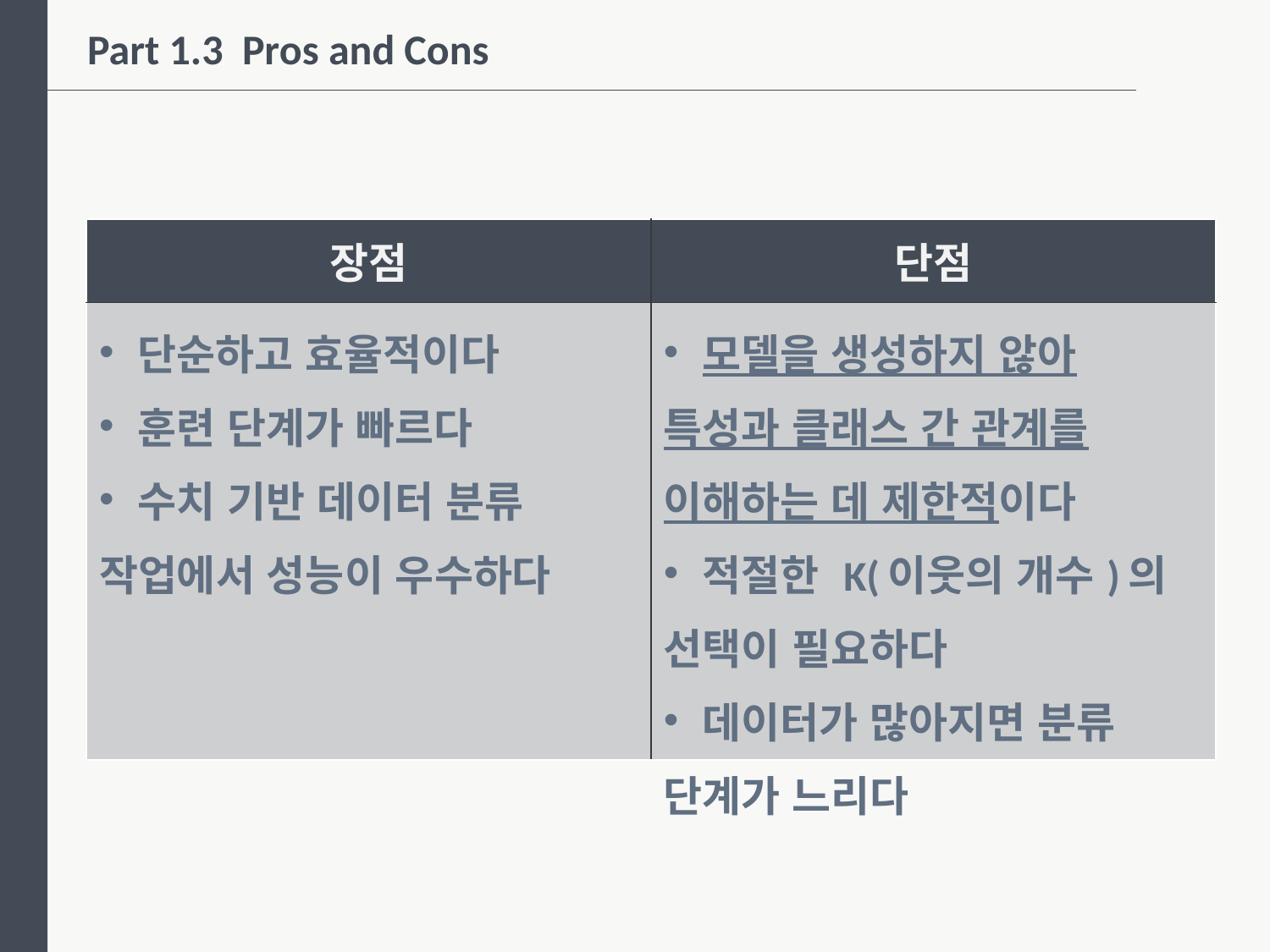

Part 1.3  Pros and Cons
| 장점 | 단점 |
| --- | --- |
| 단순하고 효율적이다 훈련 단계가 빠르다 수치 기반 데이터 분류 작업에서 성능이 우수하다 | 모델을 생성하지 않아 특성과 클래스 간 관계를 이해하는 데 제한적이다 적절한 K(이웃의 개수)의 선택이 필요하다 데이터가 많아지면 분류 단계가 느리다 |